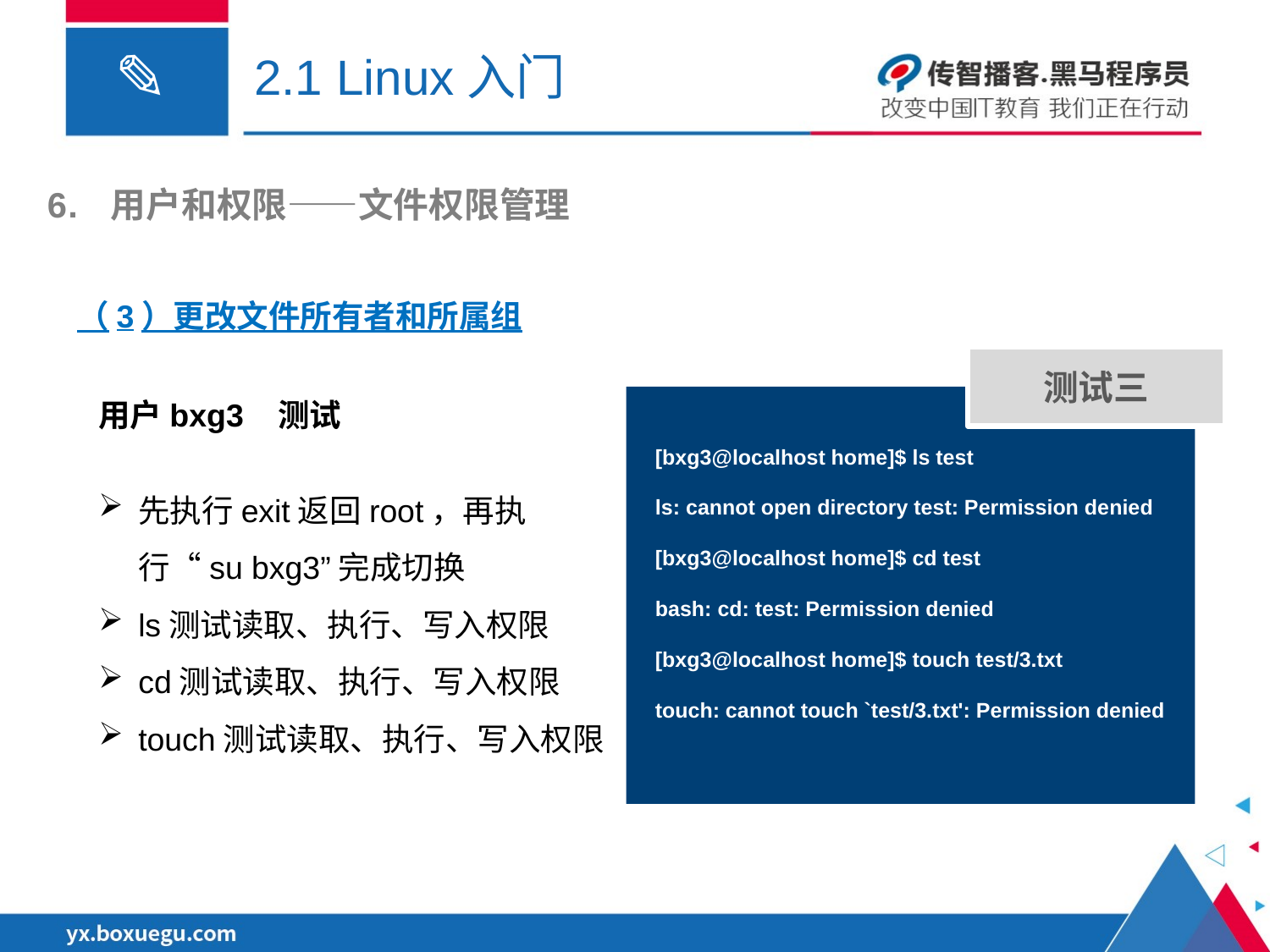

# 2.1 Linux入门
用户和权限——文件权限管理
（3）更改文件所有者和所属组
测试三

[bxg3@localhost home]$ ls test
ls: cannot open directory test: Permission denied
[bxg3@localhost home]$ cd test
bash: cd: test: Permission denied
[bxg3@localhost home]$ touch test/3.txt
touch: cannot touch `test/3.txt': Permission denied
用户bxg3   测试

先执行exit返回root，再执行“su bxg3”完成切换
ls测试读取、执行、写入权限
cd测试读取、执行、写入权限
touch测试读取、执行、写入权限